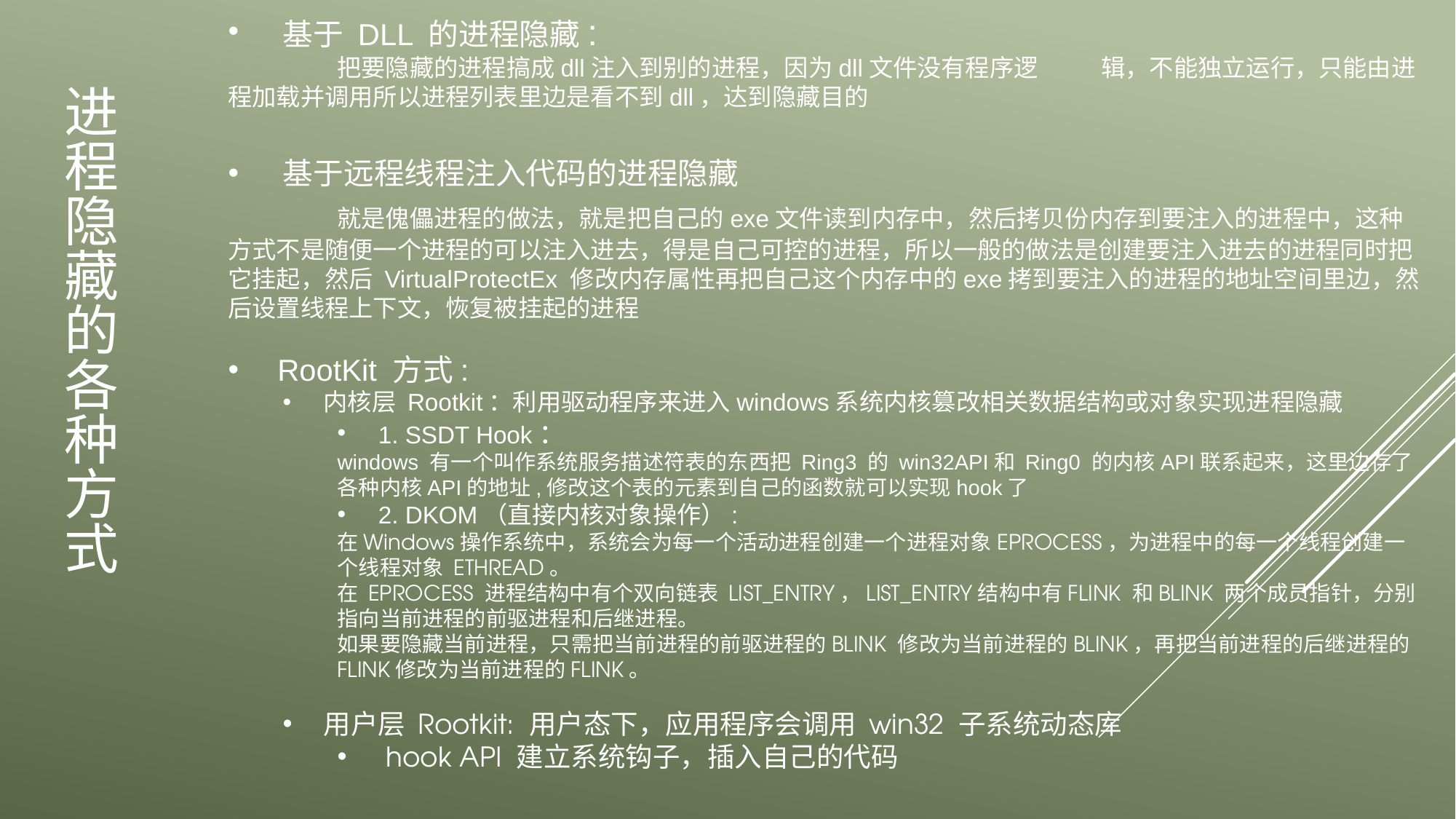

基于 DLL 的进程隐藏:
	把要隐藏的进程搞成dll注入到别的进程，因为dll文件没有程序逻	辑，不能独立运行，只能由进程加载并调用所以进程列表里边是看不到dll，达到隐藏目的

 基于远程线程注入代码的进程隐藏
	就是傀儡进程的做法，就是把自己的exe文件读到内存中，然后拷贝份内存到要注入的进程中，这种方式不是随便一个进程的可以注入进去，得是自己可控的进程，所以一般的做法是创建要注入进去的进程同时把它挂起，然后 VirtualProtectEx 修改内存属性再把自己这个内存中的exe拷到要注入的进程的地址空间里边，然后设置线程上下文，恢复被挂起的进程

 RootKit 方式:
内核层 Rootkit：利用驱动程序来进入windows系统内核篡改相关数据结构或对象实现进程隐藏
1. SSDT Hook：
windows 有一个叫作系统服务描述符表的东西把 Ring3 的 win32API和 Ring0 的内核API联系起来，这里边存了各种内核API的地址,修改这个表的元素到自己的函数就可以实现hook了
2. DKOM（直接内核对象操作）:
在Windows操作系统中，系统会为每一个活动进程创建一个进程对象EPROCESS，为进程中的每一个线程创建一个线程对象 ETHREAD。
在 EPROCESS 进程结构中有个双向链表 LIST_ENTRY，LIST_ENTRY结构中有FLINK 和BLINK 两个成员指针，分别指向当前进程的前驱进程和后继进程。 
如果要隐藏当前进程，只需把当前进程的前驱进程的BLINK 修改为当前进程的BLINK，再把当前进程的后继进程的FLINK修改为当前进程的FLINK。

用户层 Rootkit: 用户态下，应用程序会调用 win32 子系统动态库
 hook API 建立系统钩子，插入自己的代码

# 进程隐藏的各种方式